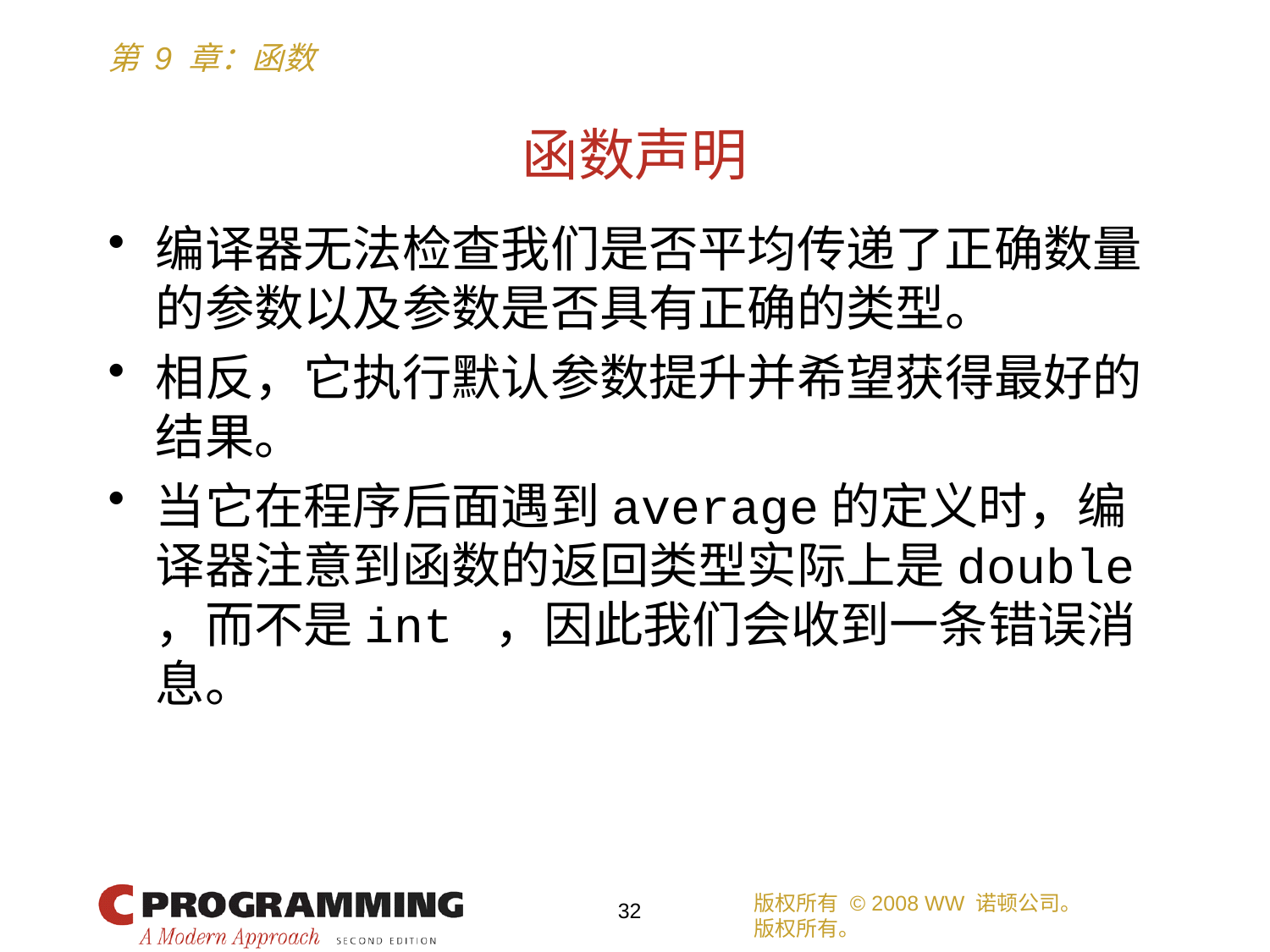

# 函数声明
编译器无法检查我们是否平均传递了正确数量的参数以及参数是否具有正确的类型。
相反，它执行默认参数提升并希望获得最好的结果。
当它在程序后面遇到average的定义时，编译器注意到函数的返回类型实际上是double ，而不是int ，因此我们会收到一条错误消息。
版权所有 © 2008 WW 诺顿公司。
版权所有。
32